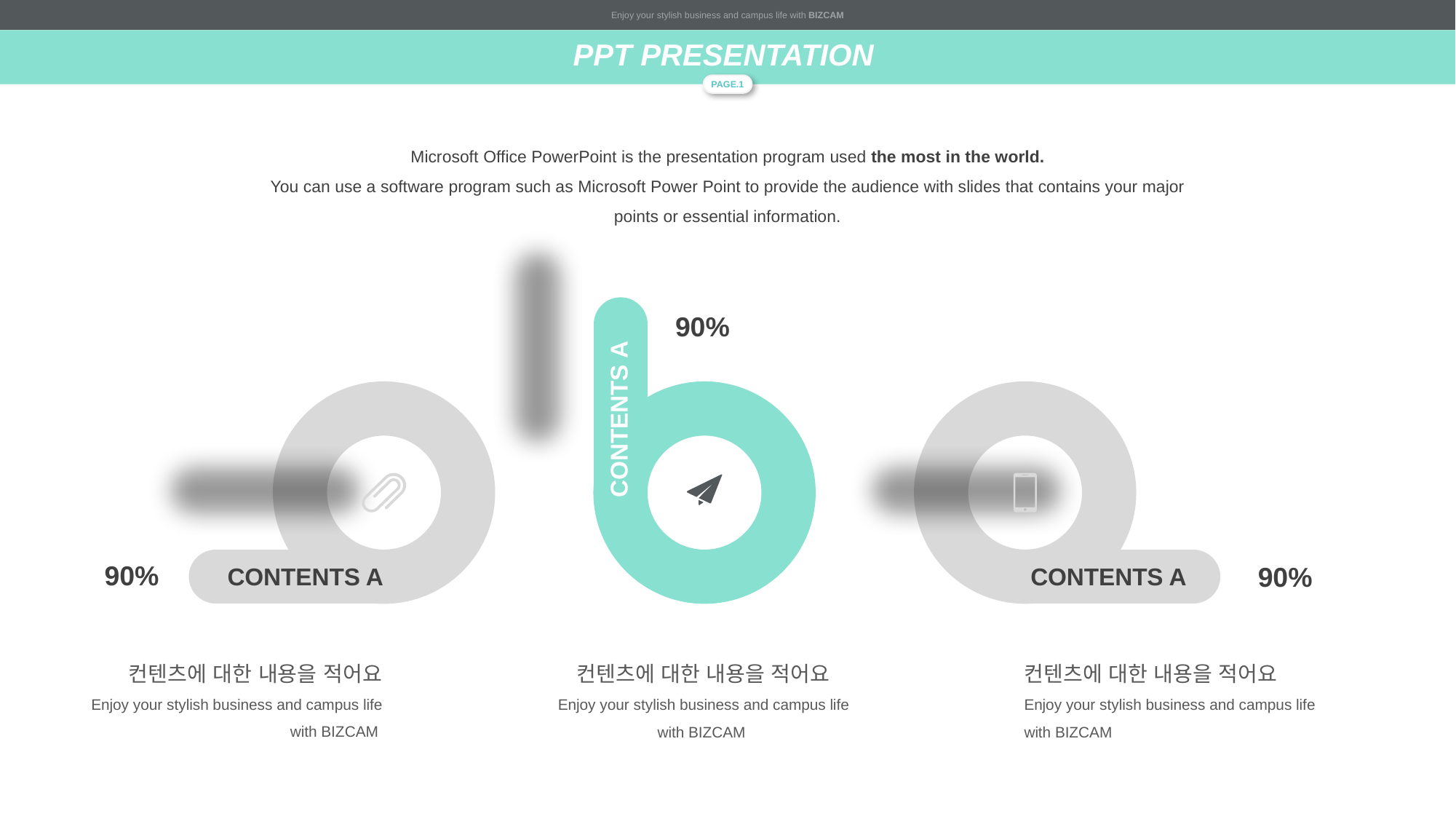

Enjoy your stylish business and campus life with BIZCAM
PPT PRESENTATION
PAGE.1
Microsoft Office PowerPoint is the presentation program used the most in the world.
You can use a software program such as Microsoft Power Point to provide the audience with slides that contains your major points or essential information.
90%

CONTENTS A

90%
90%
CONTENTS A
CONTENTS A
컨텐츠에 대한 내용을 적어요
Enjoy your stylish business and campus life with BIZCAM
컨텐츠에 대한 내용을 적어요
Enjoy your stylish business and campus life with BIZCAM
컨텐츠에 대한 내용을 적어요
Enjoy your stylish business and campus life with BIZCAM